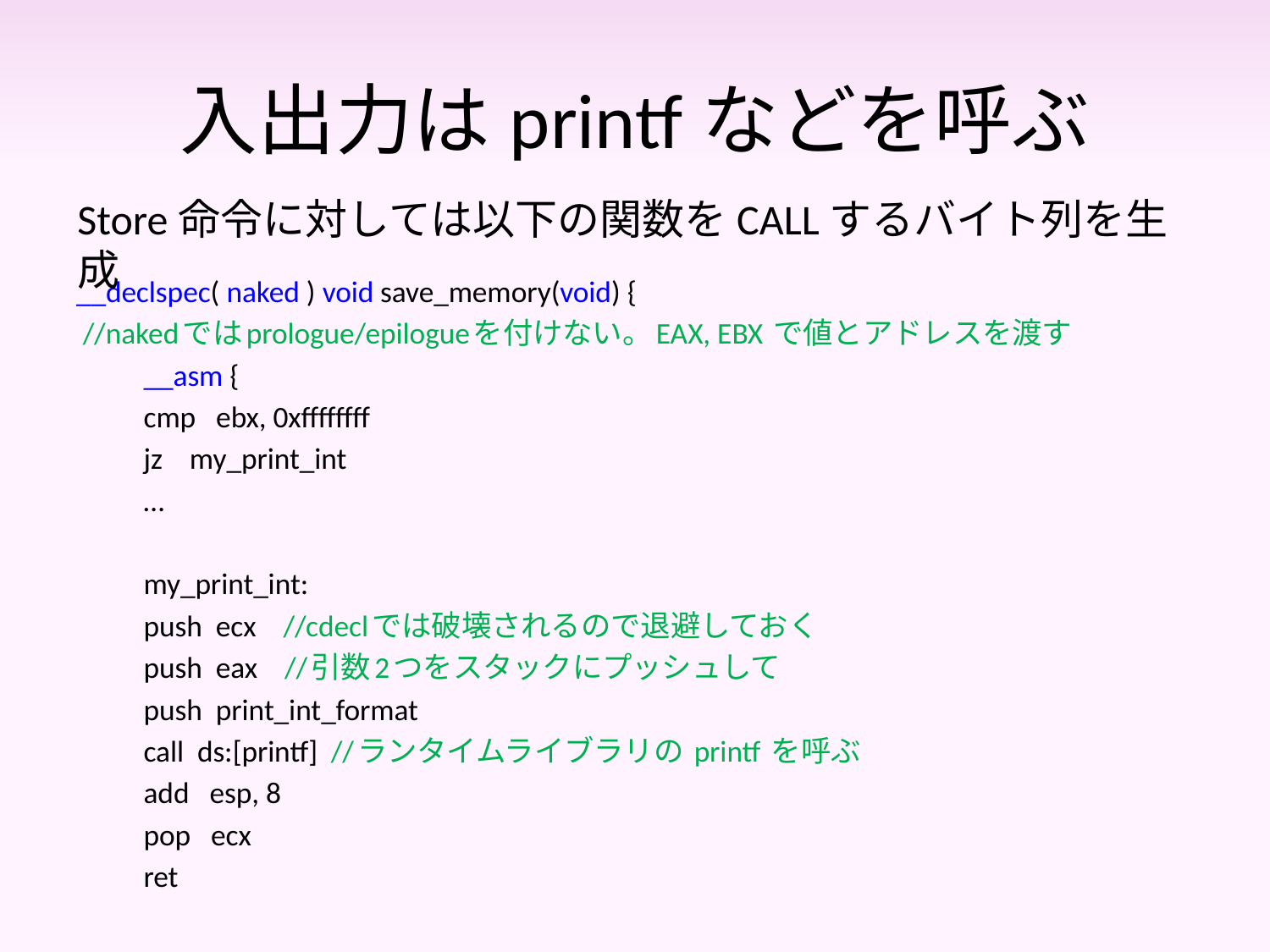

# 入出力はprintfなどを呼ぶ
Store命令に対しては以下の関数をCALLするバイト列を生成
__declspec( naked ) void save_memory(void) {
 //nakedではprologue/epilogueを付けない。EAX, EBX で値とアドレスを渡す
	__asm {
		cmp   ebx, 0xffffffff
		jz    my_print_int
		…

	my_print_int:
		push  ecx    //cdeclでは破壊されるので退避しておく
		push  eax    //引数2つをスタックにプッシュして
		push  print_int_format
		call  ds:[printf]  //ランタイムライブラリの printf を呼ぶ
		add   esp, 8
		pop   ecx
		ret